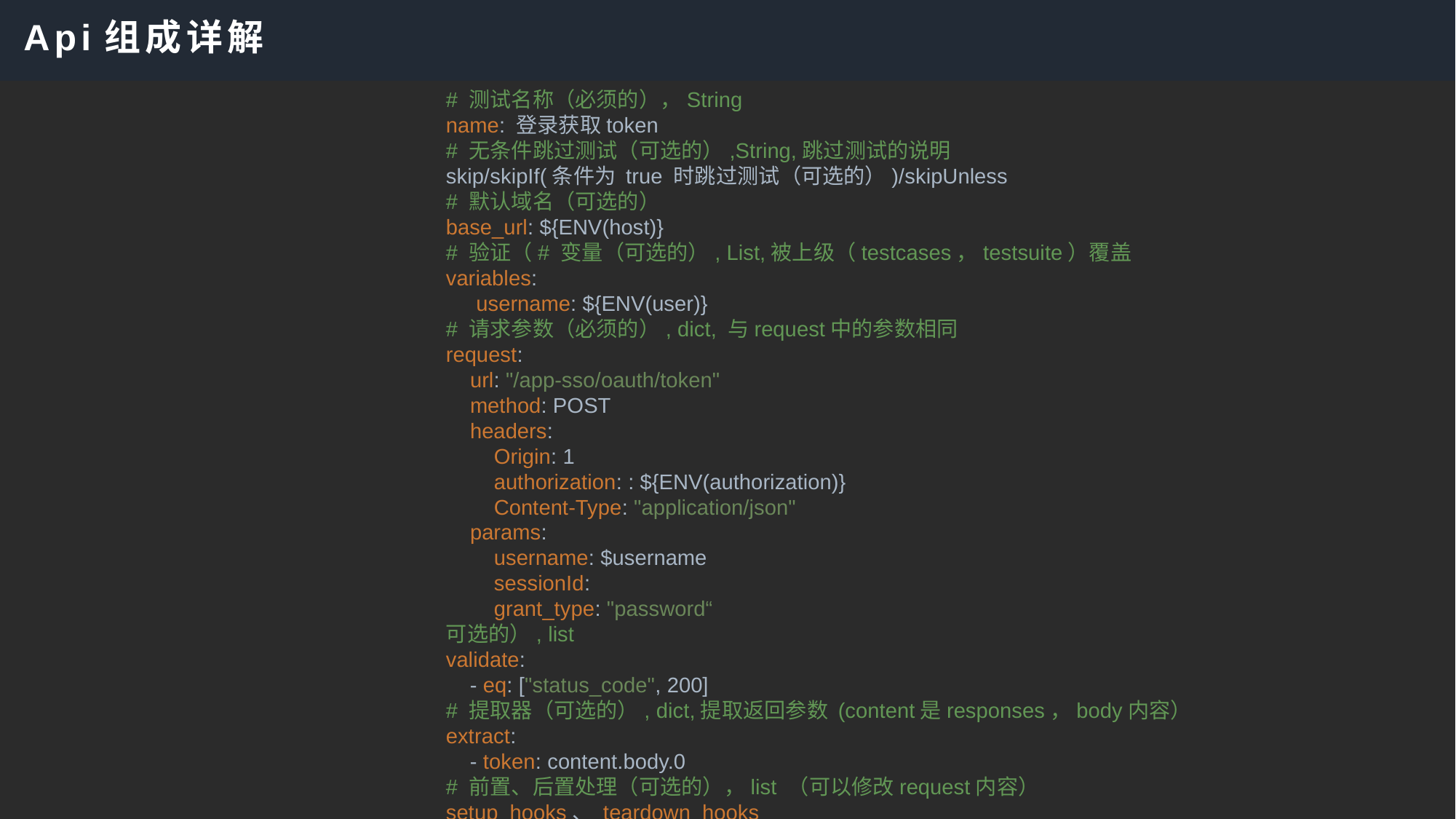

CONENTS
Api组成详解
# 测试名称（必须的），String
name: 登录获取token
# 无条件跳过测试（可选的）,String,跳过测试的说明
skip/skipIf(条件为 true 时跳过测试（可选的）)/skipUnless
# 默认域名（可选的） base_url: ${ENV(host)}
# 验证（# 变量（可选的）, List,被上级（testcases，testsuite）覆盖 variables: username: ${ENV(user)} # 请求参数（必须的）, dict, 与request中的参数相同 request: url: "/app-sso/oauth/token" method: POST headers: Origin: 1 authorization: : ${ENV(authorization)} Content-Type: "application/json" params: username: $username sessionId: grant_type: "password“
可选的）, list
validate:
    - eq: ["status_code", 200]
# 提取器（可选的）, dict,提取返回参数 (content是responses，body内容） extract: - token: content.body.0
# 前置、后置处理（可选的），list （可以修改request内容） setup_hooks、 teardown_hooks